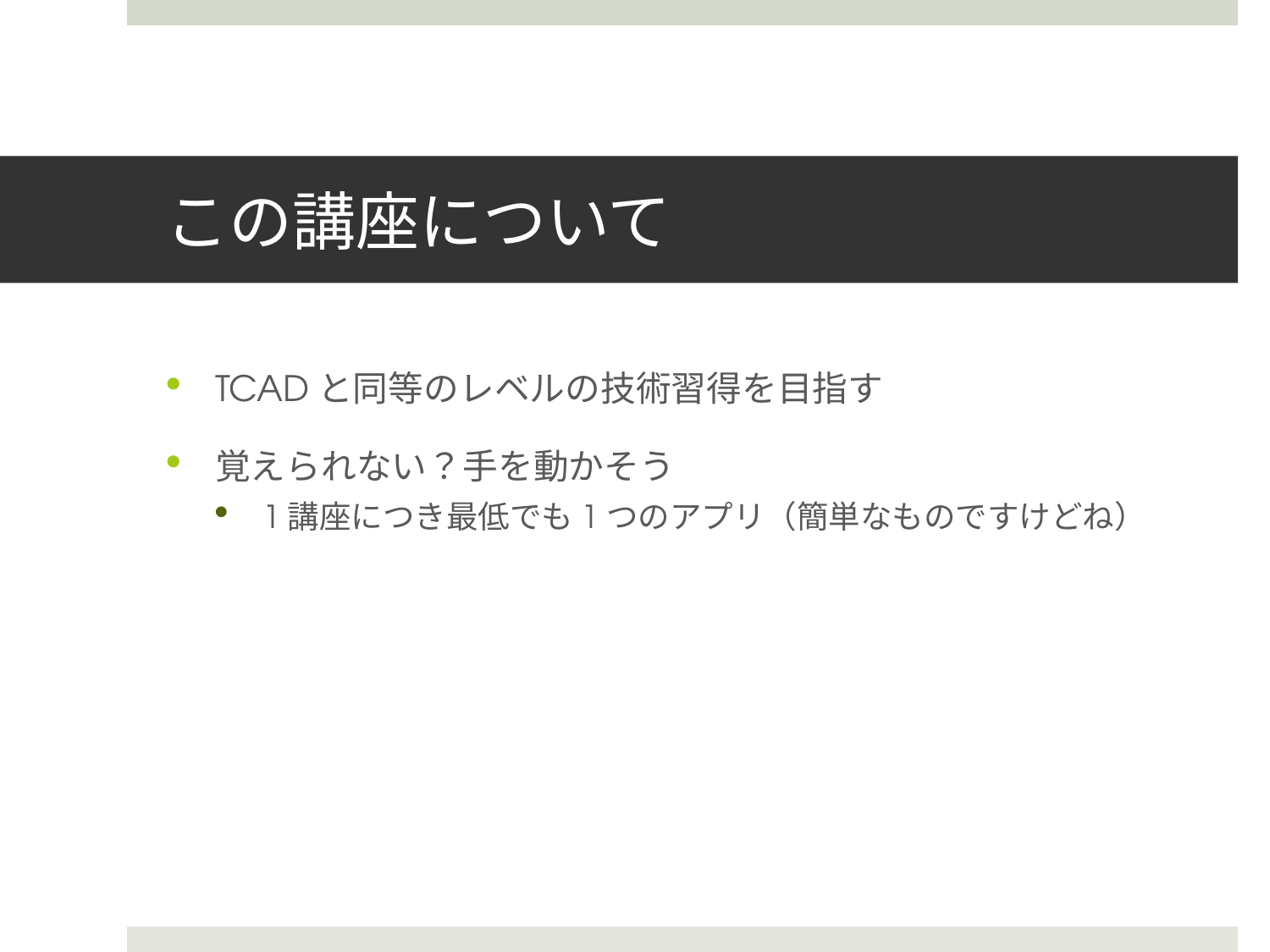

# この講座について
TCADと同等のレベルの技術習得を目指す
覚えられない？手を動かそう
1講座につき最低でも1つのアプリ（簡単なものですけどね）